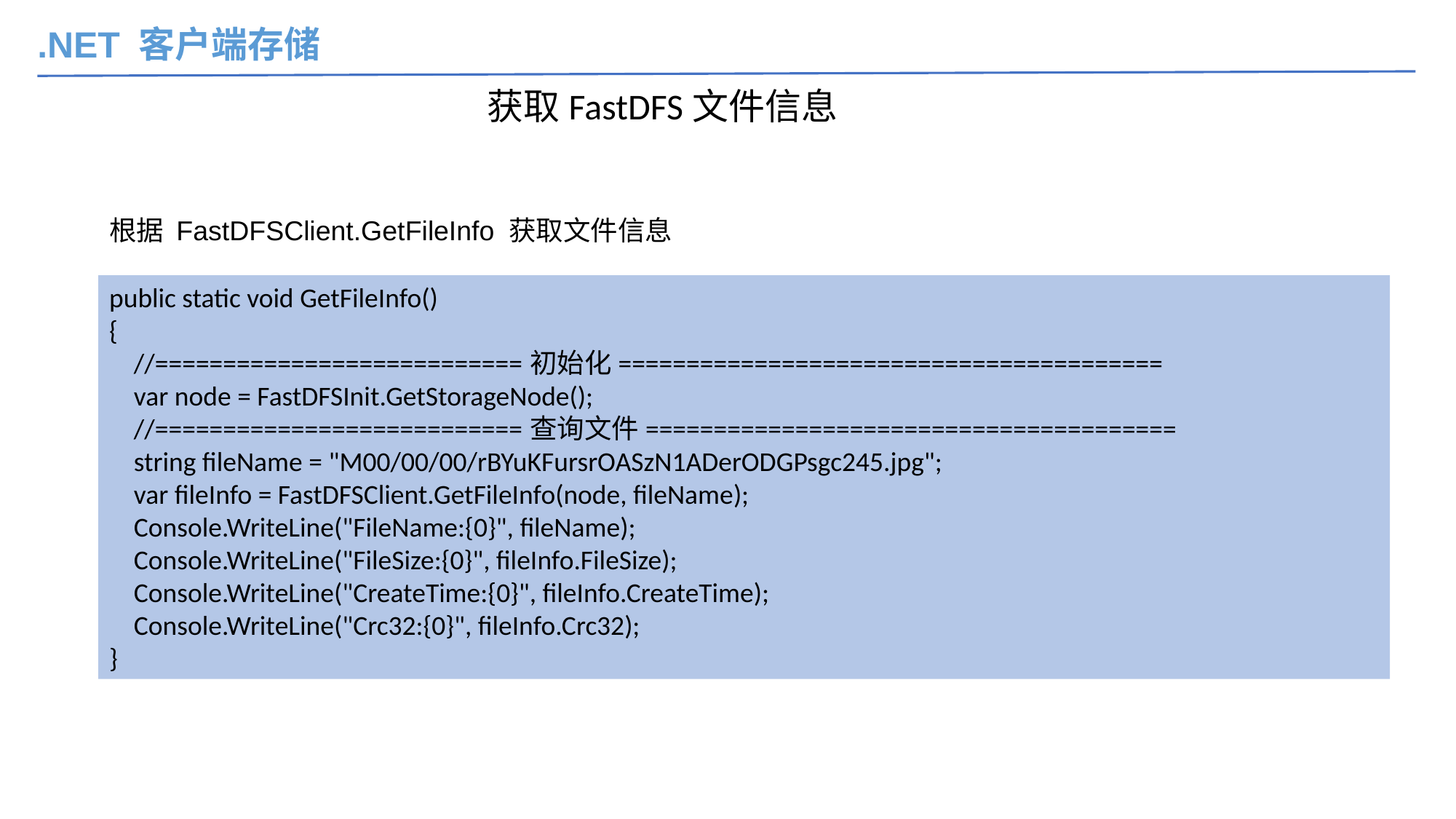

.NET 客户端存储
获取FastDFS文件信息
根据 FastDFSClient.GetFileInfo 获取文件信息
public static void GetFileInfo()
{
    //===========================初始化========================================
    var node = FastDFSInit.GetStorageNode();
    //===========================查询文件=======================================
    string fileName = "M00/00/00/rBYuKFursrOASzN1ADerODGPsgc245.jpg";
    var fileInfo = FastDFSClient.GetFileInfo(node, fileName);
    Console.WriteLine("FileName:{0}", fileName);
    Console.WriteLine("FileSize:{0}", fileInfo.FileSize);
    Console.WriteLine("CreateTime:{0}", fileInfo.CreateTime);
    Console.WriteLine("Crc32:{0}", fileInfo.Crc32);
}